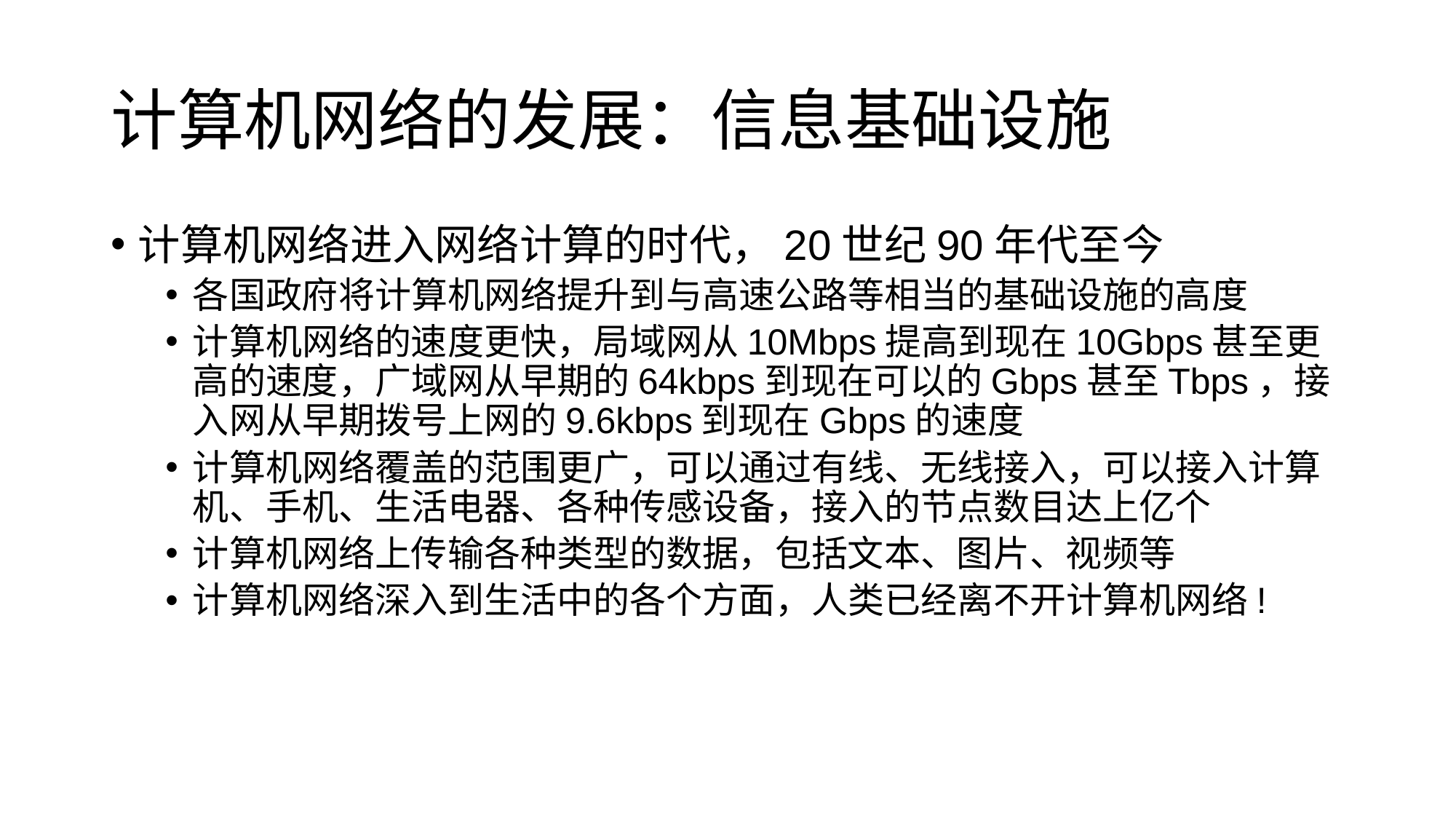

# 计算机网络的发展：信息基础设施
计算机网络进入网络计算的时代，20世纪90年代至今
各国政府将计算机网络提升到与高速公路等相当的基础设施的高度
计算机网络的速度更快，局域网从10Mbps提高到现在10Gbps甚至更高的速度，广域网从早期的64kbps到现在可以的Gbps甚至Tbps，接入网从早期拨号上网的9.6kbps到现在Gbps的速度
计算机网络覆盖的范围更广，可以通过有线、无线接入，可以接入计算机、手机、生活电器、各种传感设备，接入的节点数目达上亿个
计算机网络上传输各种类型的数据，包括文本、图片、视频等
计算机网络深入到生活中的各个方面，人类已经离不开计算机网络!